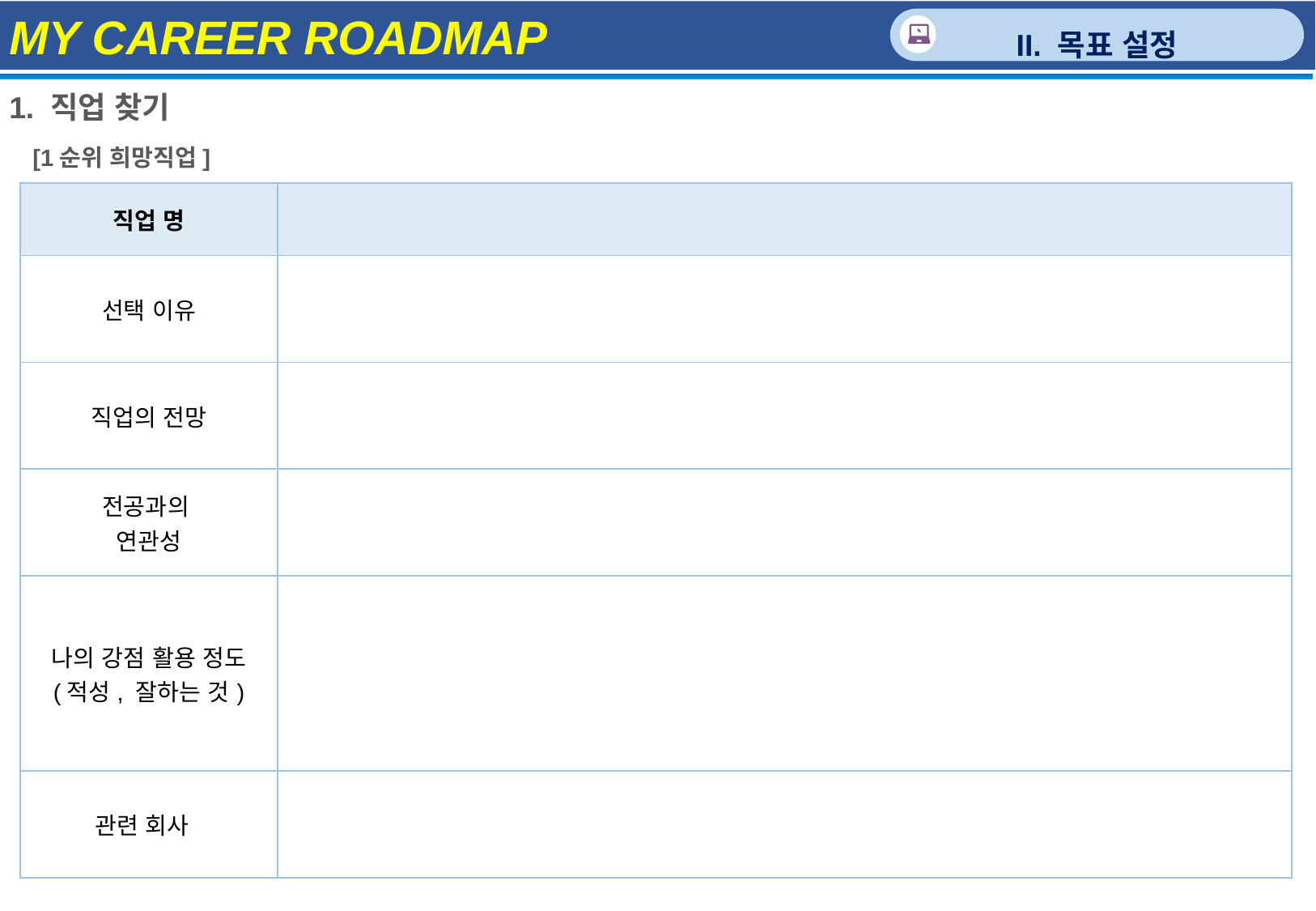

MY CAREER ROADMAP

II. 목표 설정

1. 직업 찾기
[1순위 희망직업]
| 직업 명 |  |
| --- | --- |
| 선택 이유 |  |
| 직업의 전망 |  |
| 전공과의 연관성 |  |
| 나의 강점 활용 정도 (적성, 잘하는 것) |  |
| 관련 회사 |  |